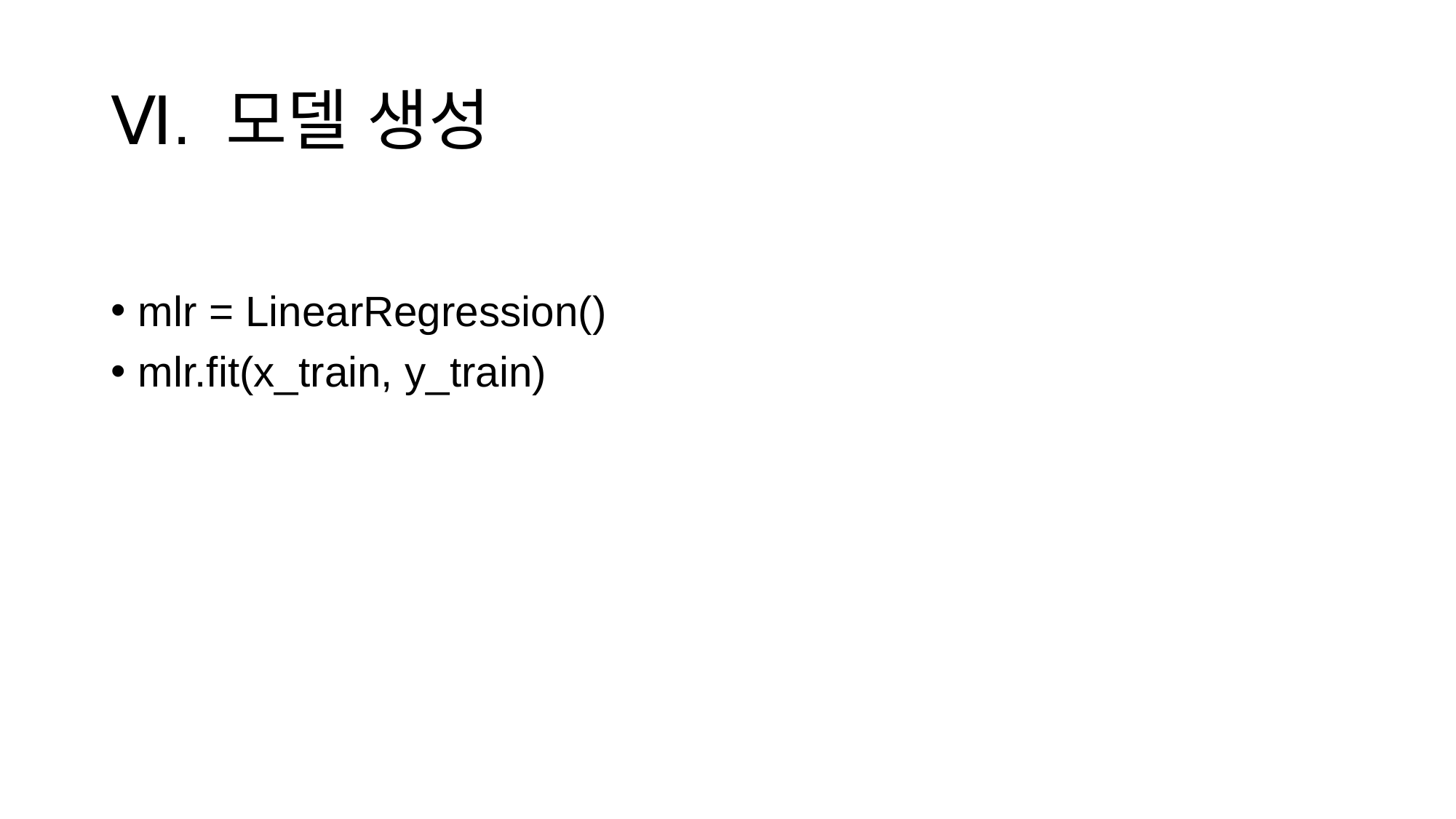

# Ⅵ. 모델 생성

mlr = LinearRegression()
mlr.fit(x_train, y_train)